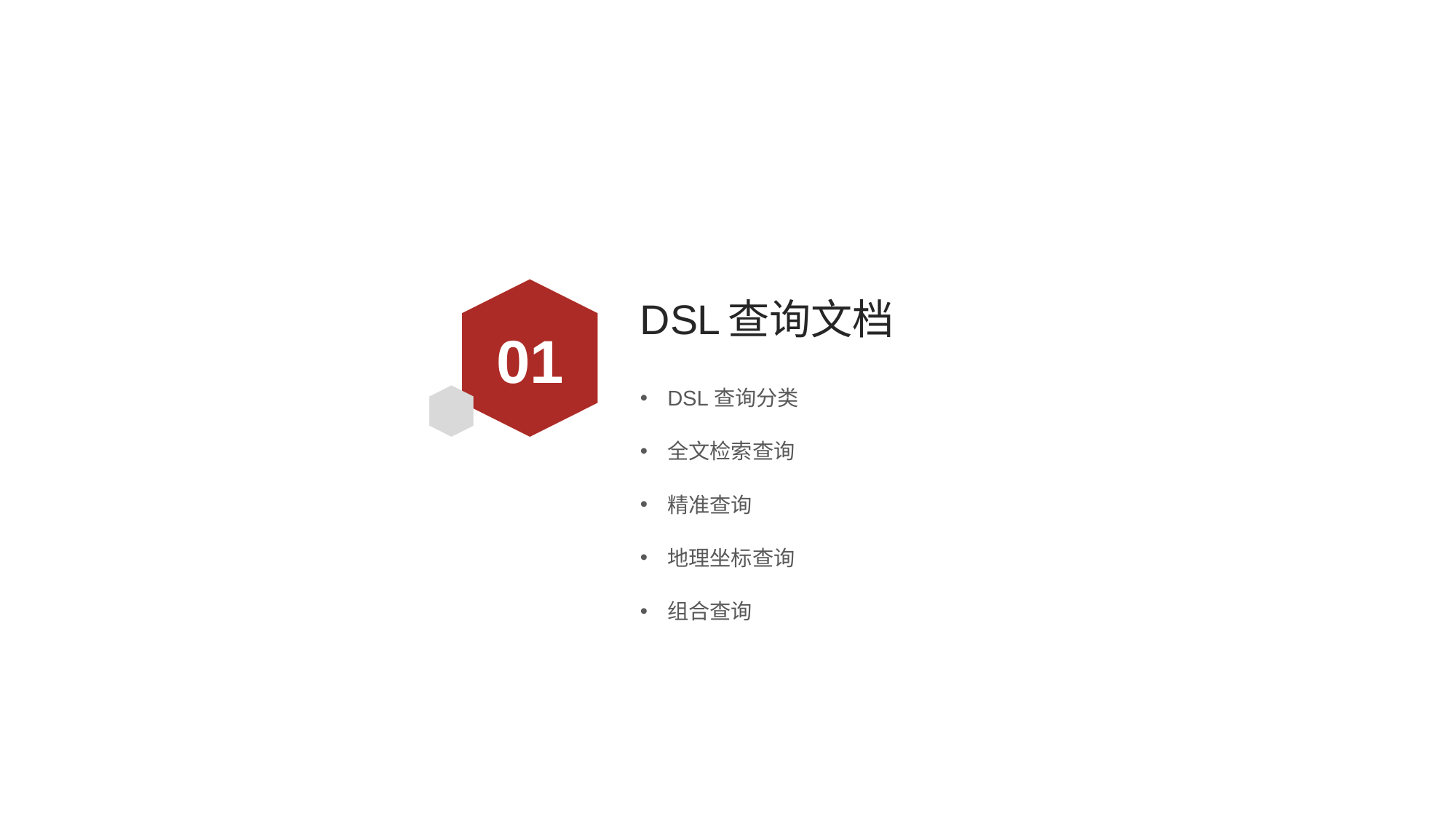

# DSL查询文档
01
DSL查询分类
全文检索查询
精准查询
地理坐标查询
组合查询